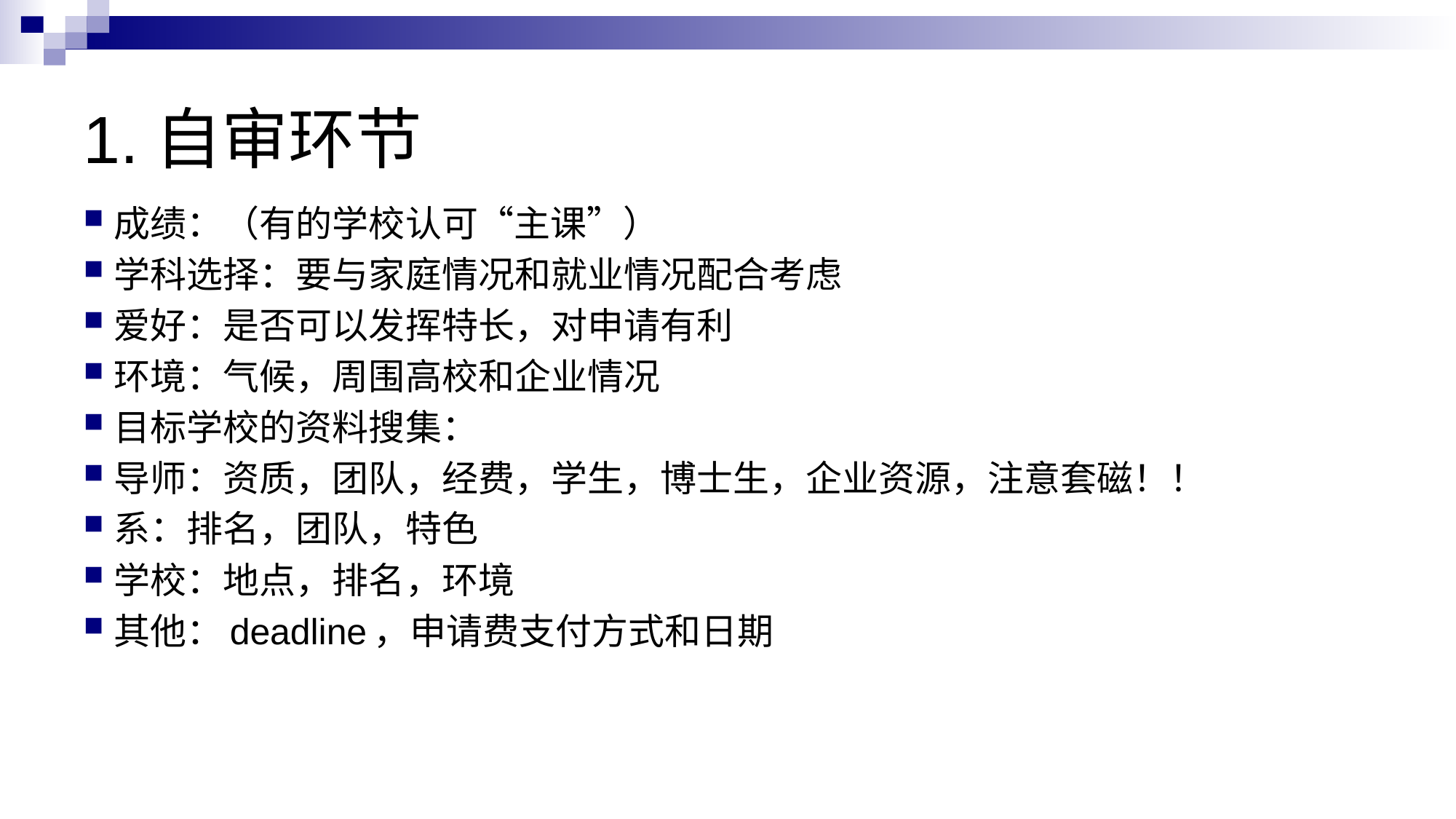

# 1.自审环节
成绩：（有的学校认可“主课”）
学科选择：要与家庭情况和就业情况配合考虑
爱好：是否可以发挥特长，对申请有利
环境：气候，周围高校和企业情况
目标学校的资料搜集：
导师：资质，团队，经费，学生，博士生，企业资源，注意套磁！！
系：排名，团队，特色
学校：地点，排名，环境
其他：deadline，申请费支付方式和日期